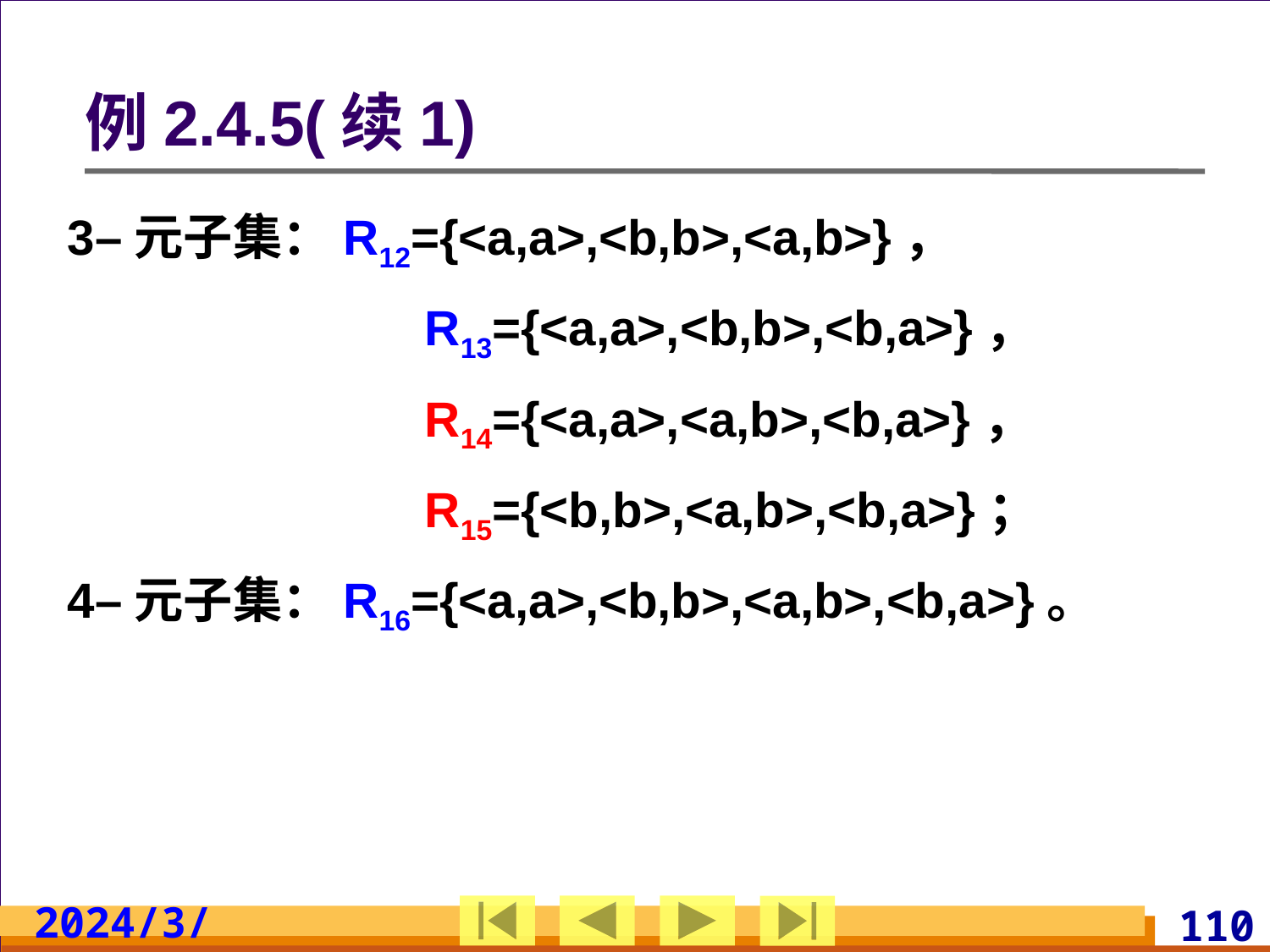

# 例2.4.5(续1)
3–元子集：R12={<a,a>,<b,b>,<a,b>}，
			R13={<a,a>,<b,b>,<b,a>}，
			R14={<a,a>,<a,b>,<b,a>}，
			R15={<b,b>,<a,b>,<b,a>}；
4–元子集：R16={<a,a>,<b,b>,<a,b>,<b,a>}。
2024/3/10